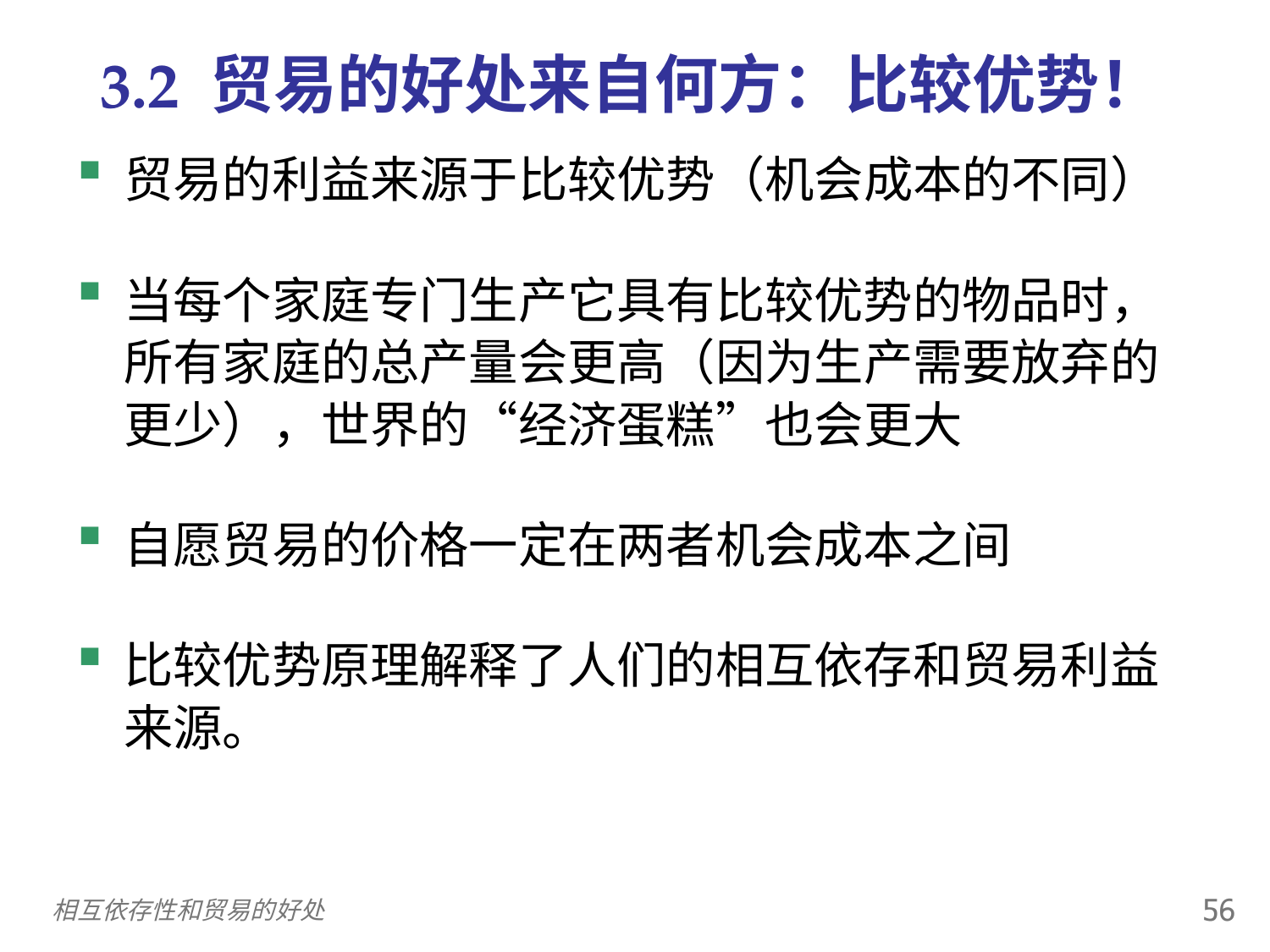

3.2 贸易的好处来自何方：比较优势！
0
贸易的利益来源于比较优势（机会成本的不同）

当每个家庭专门生产它具有比较优势的物品时，所有家庭的总产量会更高（因为生产需要放弃的更少），世界的“经济蛋糕”也会更大

自愿贸易的价格一定在两者机会成本之间

比较优势原理解释了人们的相互依存和贸易利益来源。
56
相互依存性和贸易的好处